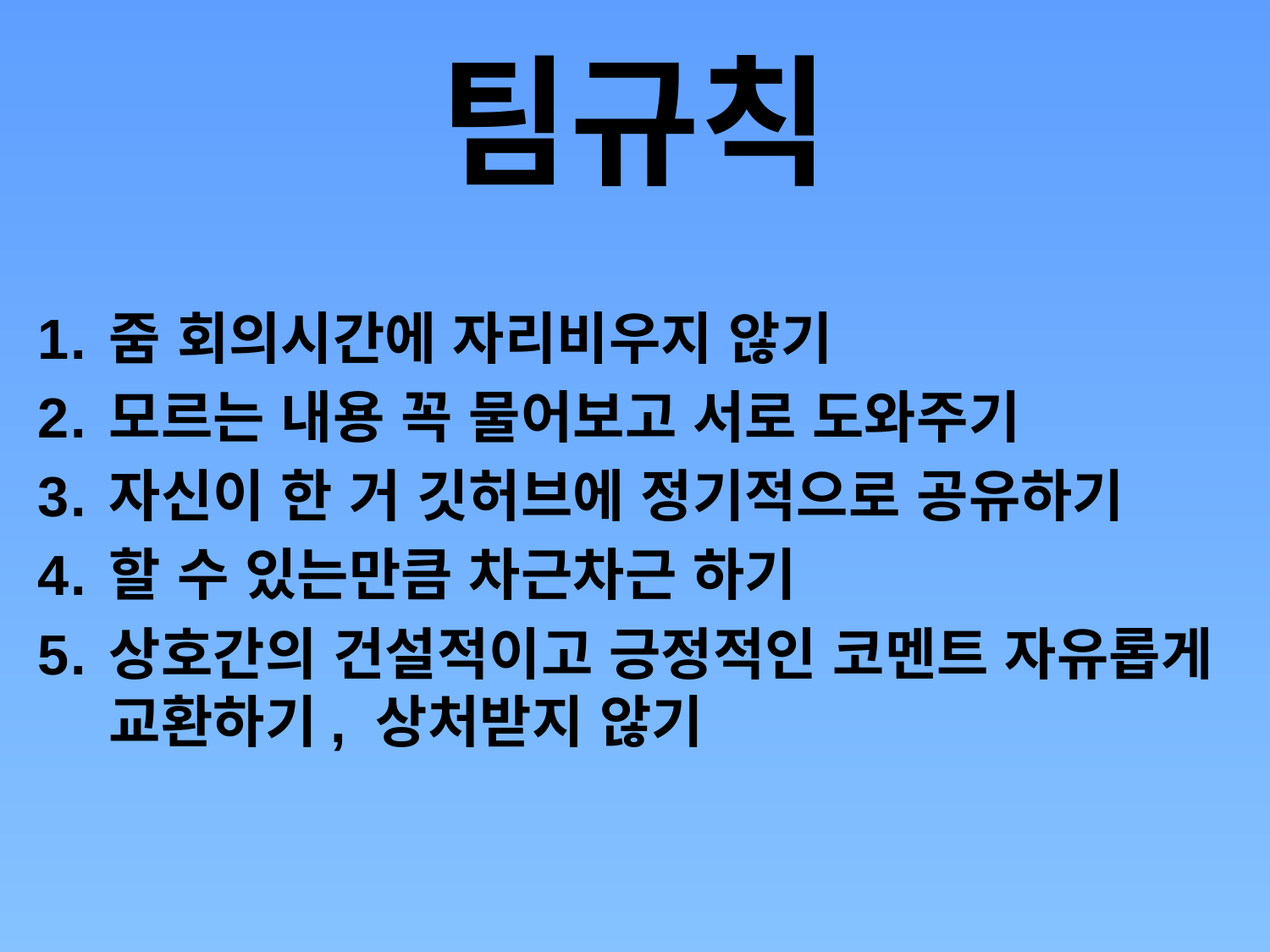

# 팀규칙
줌 회의시간에 자리비우지 않기
모르는 내용 꼭 물어보고 서로 도와주기
자신이 한 거 깃허브에 정기적으로 공유하기
할 수 있는만큼 차근차근 하기
상호간의 건설적이고 긍정적인 코멘트 자유롭게 교환하기, 상처받지 않기